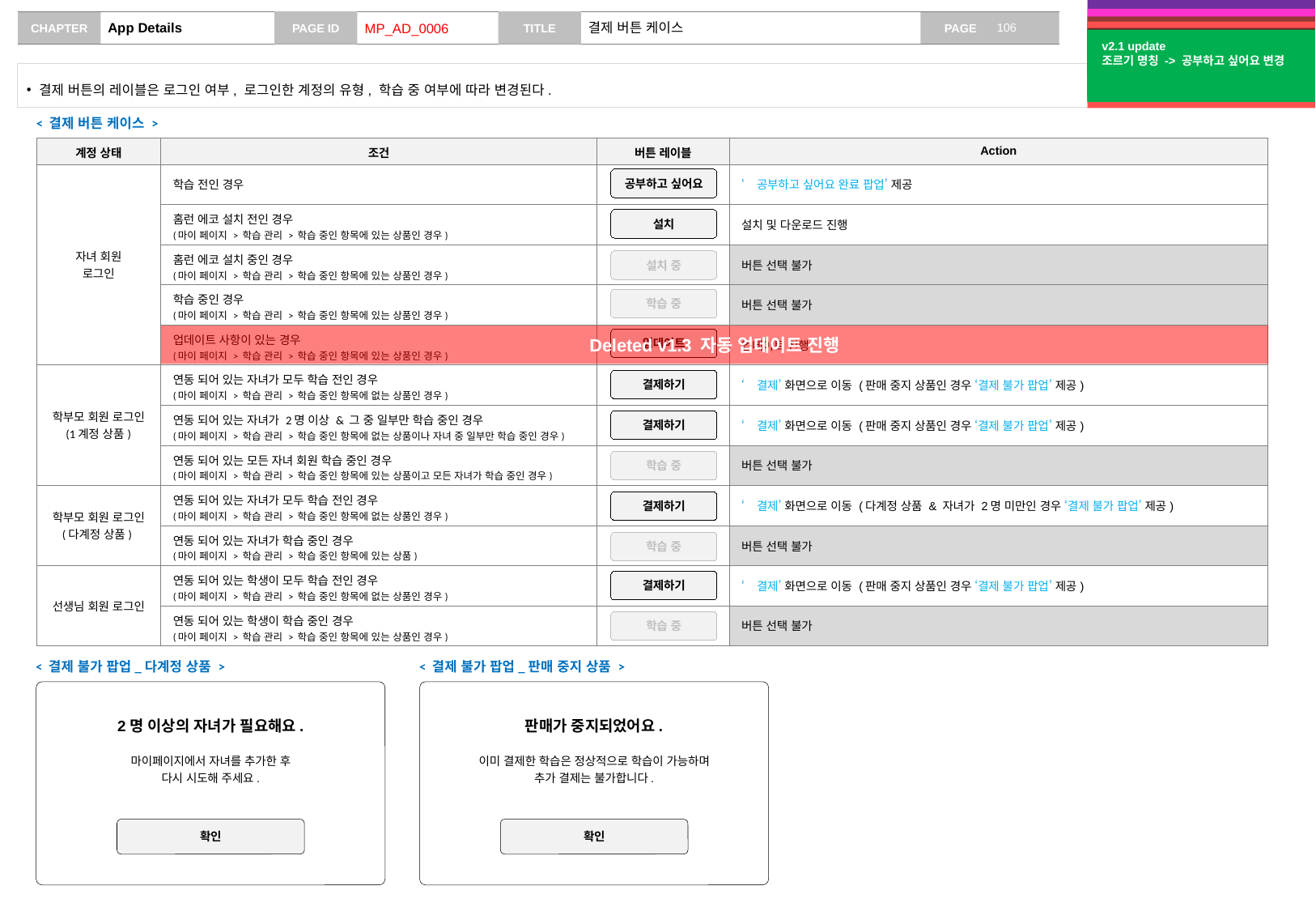

v0.6 update
결제 버튼 케이스 별도 정리
조건 상세 서술 추가
v0.7 update
선생님 회원 케이스 추가
# App Details
MP_AD_0006
결제 버튼 케이스
v0.9 update
비로그인 케이스 별도 구분 정리
학부모 다계정 상품 정의 추가
자녀 회원 설치, 업데이트 버튼 추가

v1.0 update
결제 버튼 Action 정의 수정
노출 중지 상품에 대한 결제 불가 팝업 추가

V1.3 update
자녀 > 설치 중 케이스 추가
업데이트 버튼 케이스 삭제

v2.1 update
조르기 명칭 -> 공부하고 싶어요 변경

결제 버튼의 레이블은 로그인 여부, 로그인한 계정의 유형, 학습 중 여부에 따라 변경된다.
< 결제 버튼 케이스 >
| 계정 상태 | 조건 | 버튼 레이블 | Action |
| --- | --- | --- | --- |
| 자녀 회원 로그인 | 학습 전인 경우 |  | ‘공부하고 싶어요 완료 팝업’ 제공 |
|  | 홈런 에코 설치 전인 경우 (마이 페이지 > 학습 관리 > 학습 중인 항목에 있는 상품인 경우) |  | 설치 및 다운로드 진행 |
|  | 홈런 에코 설치 중인 경우 (마이 페이지 > 학습 관리 > 학습 중인 항목에 있는 상품인 경우) |  | 버튼 선택 불가 |
|  | 학습 중인 경우 (마이 페이지 > 학습 관리 > 학습 중인 항목에 있는 상품인 경우) |  | 버튼 선택 불가 |
|  | 업데이트 사항이 있는 경우 (마이 페이지 > 학습 관리 > 학습 중인 항목에 있는 상품인 경우) |  | 업데이트 진행 |
| 학부모 회원 로그인 (1계정 상품) | 연동 되어 있는 자녀가 모두 학습 전인 경우 (마이 페이지 > 학습 관리 > 학습 중인 항목에 없는 상품인 경우) |  | ‘결제’ 화면으로 이동 (판매 중지 상품인 경우 ‘결제 불가 팝업’ 제공) |
|  | 연동 되어 있는 자녀가 2명 이상 & 그 중 일부만 학습 중인 경우 (마이 페이지 > 학습 관리 > 학습 중인 항목에 없는 상품이나 자녀 중 일부만 학습 중인 경우) |  | ‘결제’ 화면으로 이동 (판매 중지 상품인 경우 ‘결제 불가 팝업’ 제공) |
|  | 연동 되어 있는 모든 자녀 회원 학습 중인 경우 (마이 페이지 > 학습 관리 > 학습 중인 항목에 있는 상품이고 모든 자녀가 학습 중인 경우) |  | 버튼 선택 불가 |
| 학부모 회원 로그인 (다계정 상품) | 연동 되어 있는 자녀가 모두 학습 전인 경우 (마이 페이지 > 학습 관리 > 학습 중인 항목에 없는 상품인 경우) |  | ‘결제’ 화면으로 이동 (다계정 상품 & 자녀가 2명 미만인 경우 ‘결제 불가 팝업’ 제공) |
|  | 연동 되어 있는 자녀가 학습 중인 경우 (마이 페이지 > 학습 관리 > 학습 중인 항목에 있는 상품) |  | 버튼 선택 불가 |
| 선생님 회원 로그인 | 연동 되어 있는 학생이 모두 학습 전인 경우 (마이 페이지 > 학습 관리 > 학습 중인 항목에 없는 상품인 경우) |  | ‘결제’ 화면으로 이동 (판매 중지 상품인 경우 ‘결제 불가 팝업’ 제공) |
|  | 연동 되어 있는 학생이 학습 중인 경우 (마이 페이지 > 학습 관리 > 학습 중인 항목에 있는 상품인 경우) |  | 버튼 선택 불가 |
공부하고 싶어요
설치
설치 중
학습 중
Deleted v1.3 자동 업데이트 진행
업데이트
결제하기
결제하기
학습 중
결제하기
학습 중
결제하기
학습 중
< 결제 불가 팝업_다계정 상품 >
< 결제 불가 팝업_판매 중지 상품 >

2명 이상의 자녀가 필요해요.
마이페이지에서 자녀를 추가한 후
다시 시도해 주세요.
확인

판매가 중지되었어요.
이미 결제한 학습은 정상적으로 학습이 가능하며
추가 결제는 불가합니다.
확인